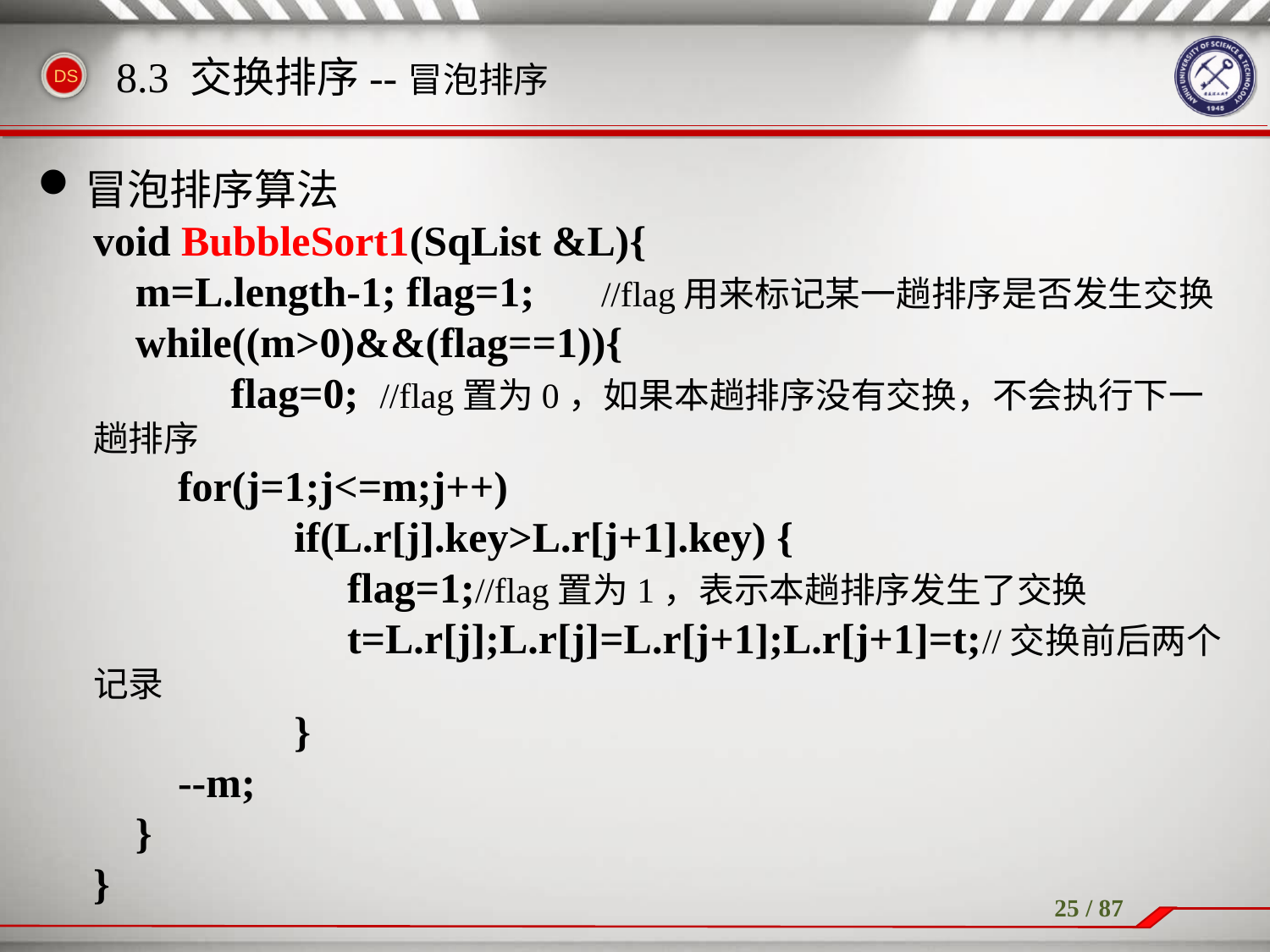

冒泡排序算法
void BubbleSort1(SqList &L){
    m=L.length-1; flag=1; 	//flag用来标记某一趟排序是否发生交换
    while((m>0)&&(flag==1)){
	 flag=0;  //flag置为0，如果本趟排序没有交换，不会执行下一趟排序
        for(j=1;j<=m;j++)
	       if(L.r[j].key>L.r[j+1].key) {
		flag=1;//flag置为1，表示本趟排序发生了交换
		t=L.r[j];L.r[j]=L.r[j+1];L.r[j+1]=t;	//交换前后两个记录
	       }
        --m;
    }
}
8.3 交换排序--冒泡排序